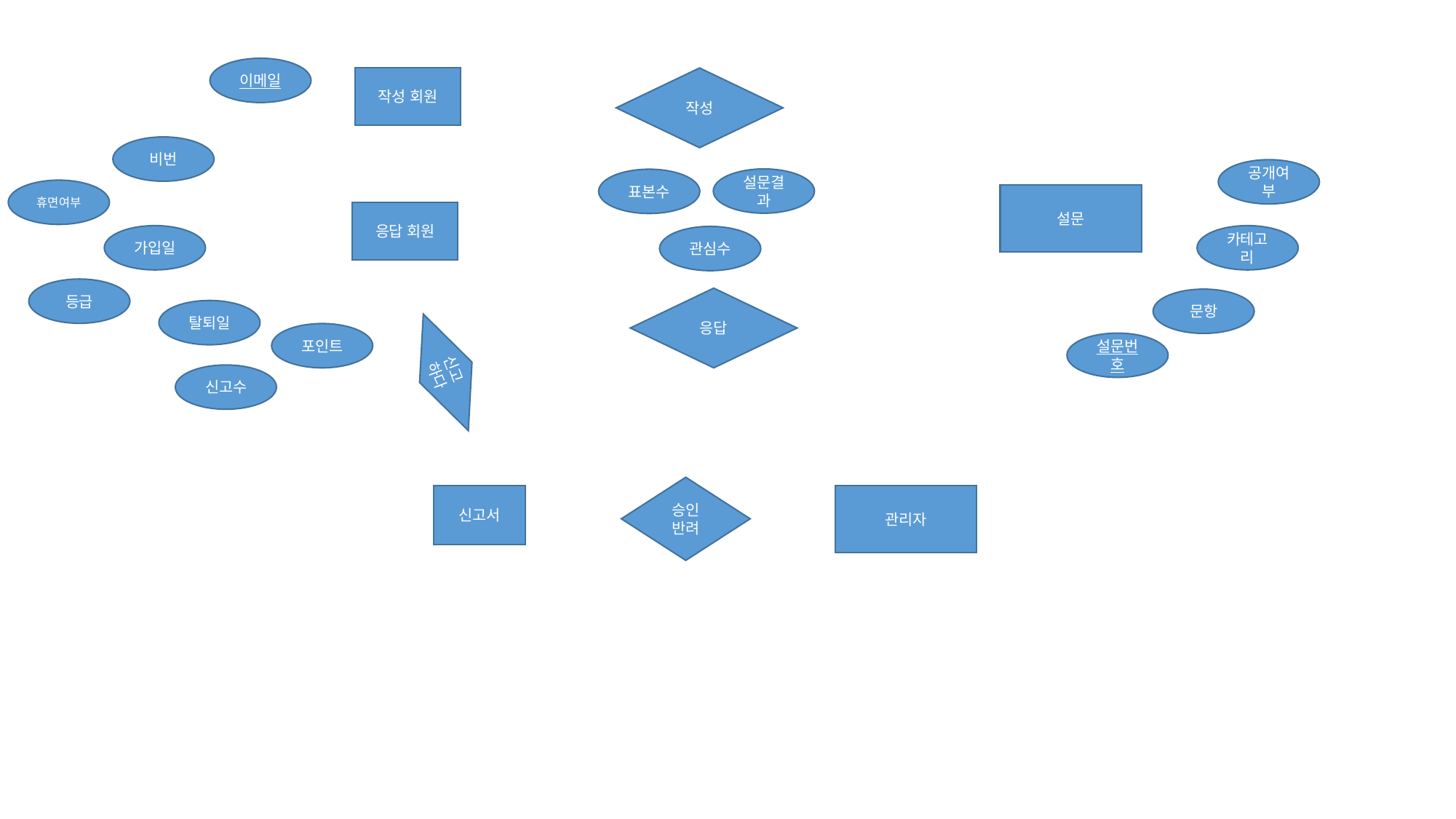

이메일
작성 회원
작성
비번
공개여부
설문결과
표본수
휴면여부
설문
응답 회원
가입일
카테고리
관심수
등급
응답
문항
탈퇴일
포인트
설문번호
신고하다
신고수
승인
반려
신고서
관리자